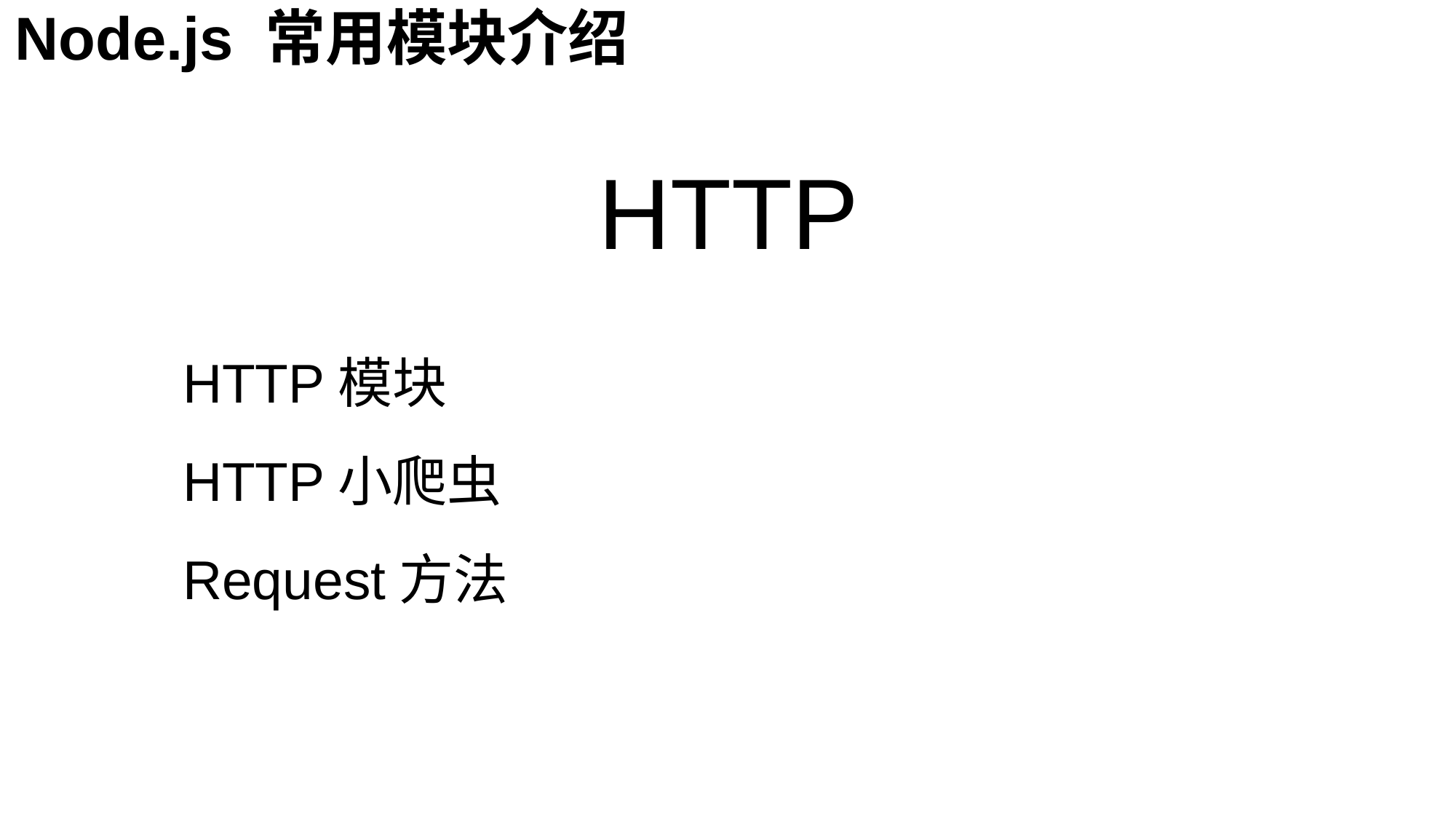

# Node.js 常用模块介绍
HTTP
HTTP模块
HTTP小爬虫
Request方法